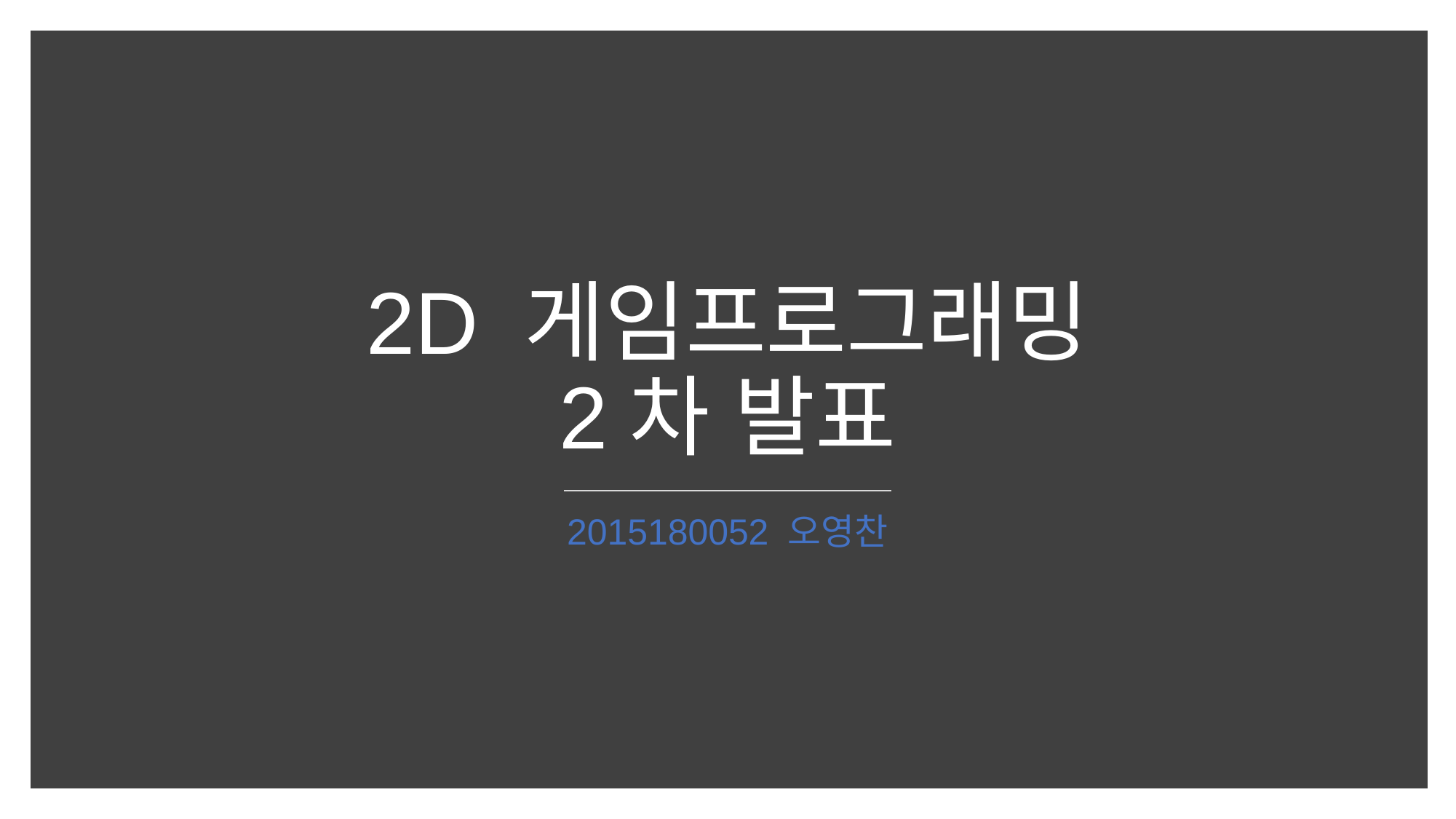

# 2D 게임프로그래밍 2차 발표
2015180052 오영찬